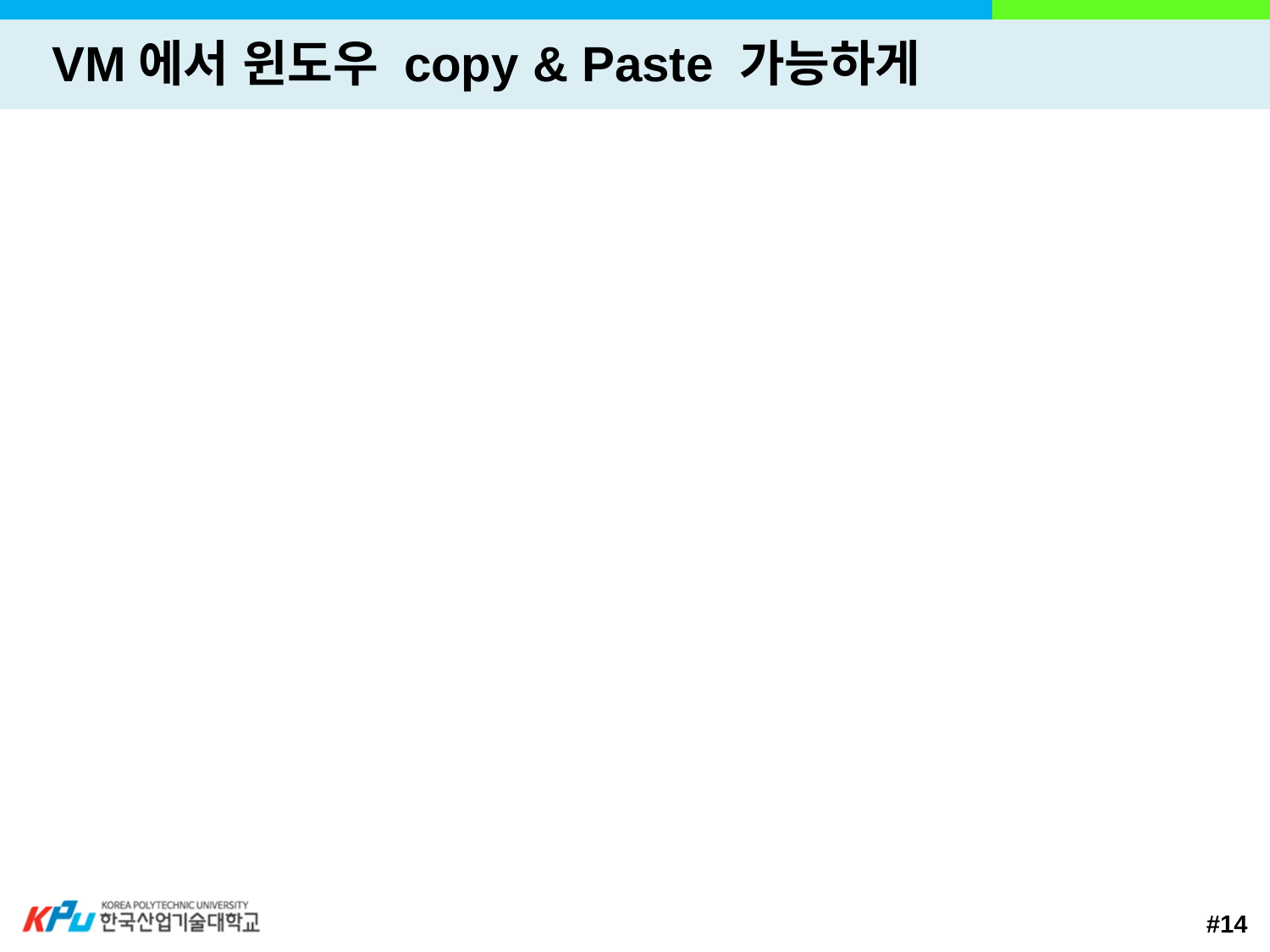

# VM에서 윈도우 copy & Paste 가능하게